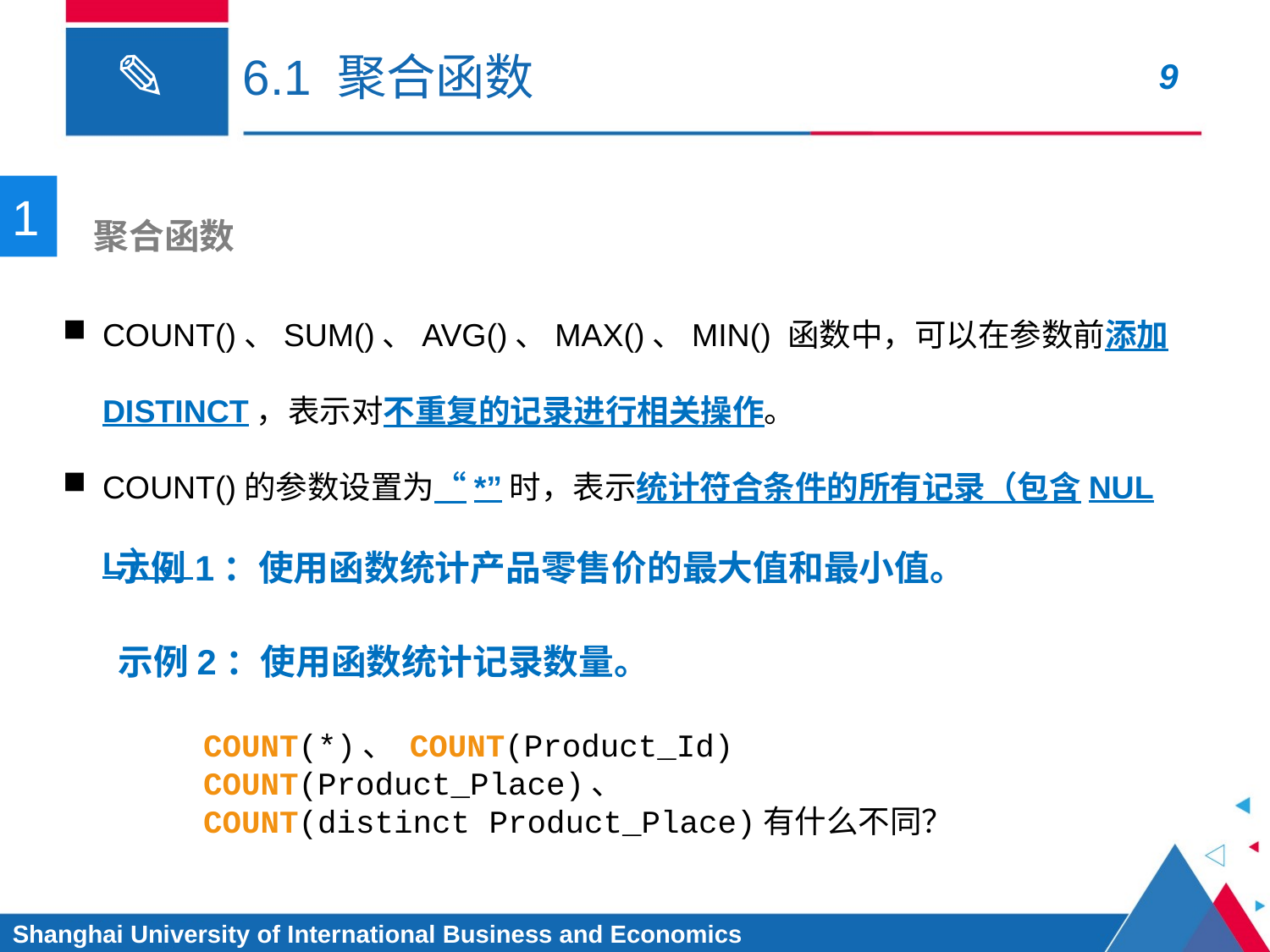

# 6.1 聚合函数

1
  聚合函数
COUNT()、SUM()、AVG()、MAX()、MIN() 函数中，可以在参数前添加DISTINCT，表示对不重复的记录进行相关操作。
COUNT()的参数设置为“*”时，表示统计符合条件的所有记录（包含NULL）。
 示例1：使用函数统计产品零售价的最大值和最小值。
  示例2：使用函数统计记录数量。
COUNT(*)、 COUNT(Product_Id) COUNT(Product_Place)、
COUNT(distinct Product_Place)有什么不同？